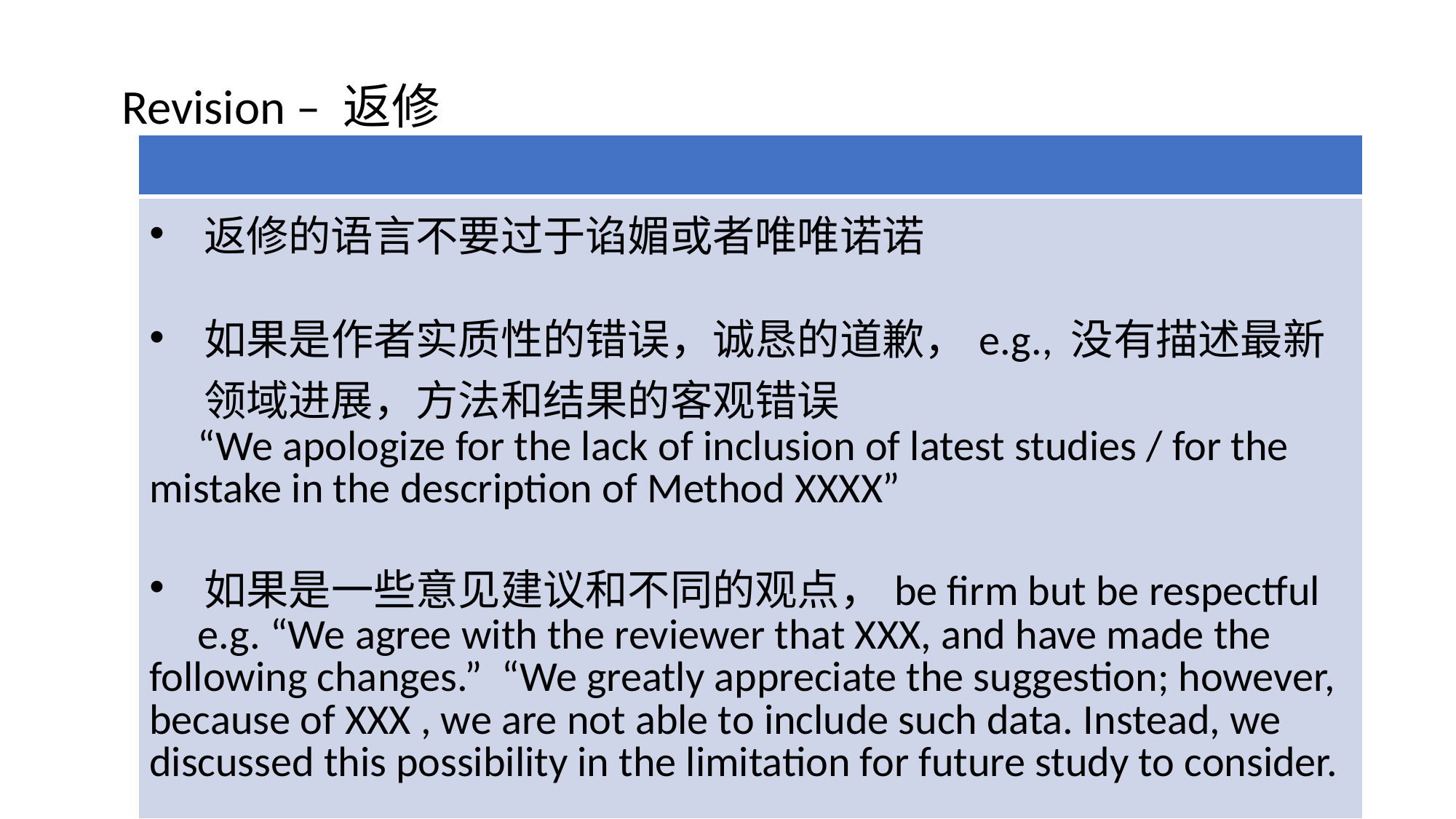

Revision – 返修
|  |
| --- |
| 返修的语言不要过于谄媚或者唯唯诺诺 如果是作者实质性的错误，诚恳的道歉，e.g., 没有描述最新领域进展，方法和结果的客观错误 “We apologize for the lack of inclusion of latest studies / for the mistake in the description of Method XXXX” 如果是一些意见建议和不同的观点，be firm but be respectful e.g. “We agree with the reviewer that XXX, and have made the following changes.” “We greatly appreciate the suggestion; however, because of XXX , we are not able to include such data. Instead, we discussed this possibility in the limitation for future study to consider. |